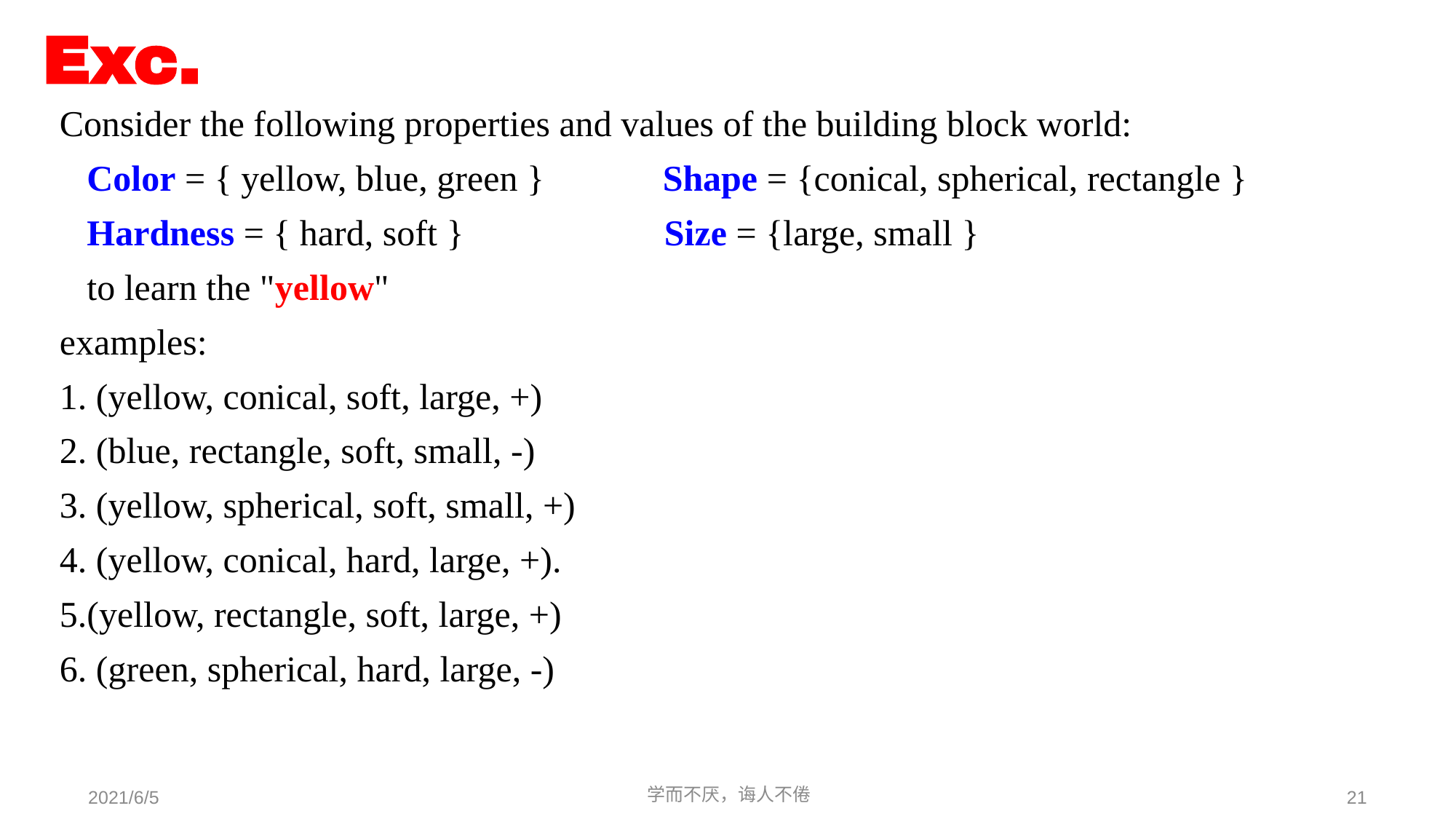

# Exc.
Consider the following properties and values of the building block world:
   Color = { yellow, blue, green }             Shape = {conical, spherical, rectangle }
   Hardness = { hard, soft }                      Size = {large, small }
   to learn the "yellow"
examples:
1. (yellow, conical, soft, large, +)
2. (blue, rectangle, soft, small, -)
3. (yellow, spherical, soft, small, +)
4. (yellow, conical, hard, large, +).
5.(yellow, rectangle, soft, large, +)
6. (green, spherical, hard, large, -)
学而不厌，诲人不倦
21
2021/6/5